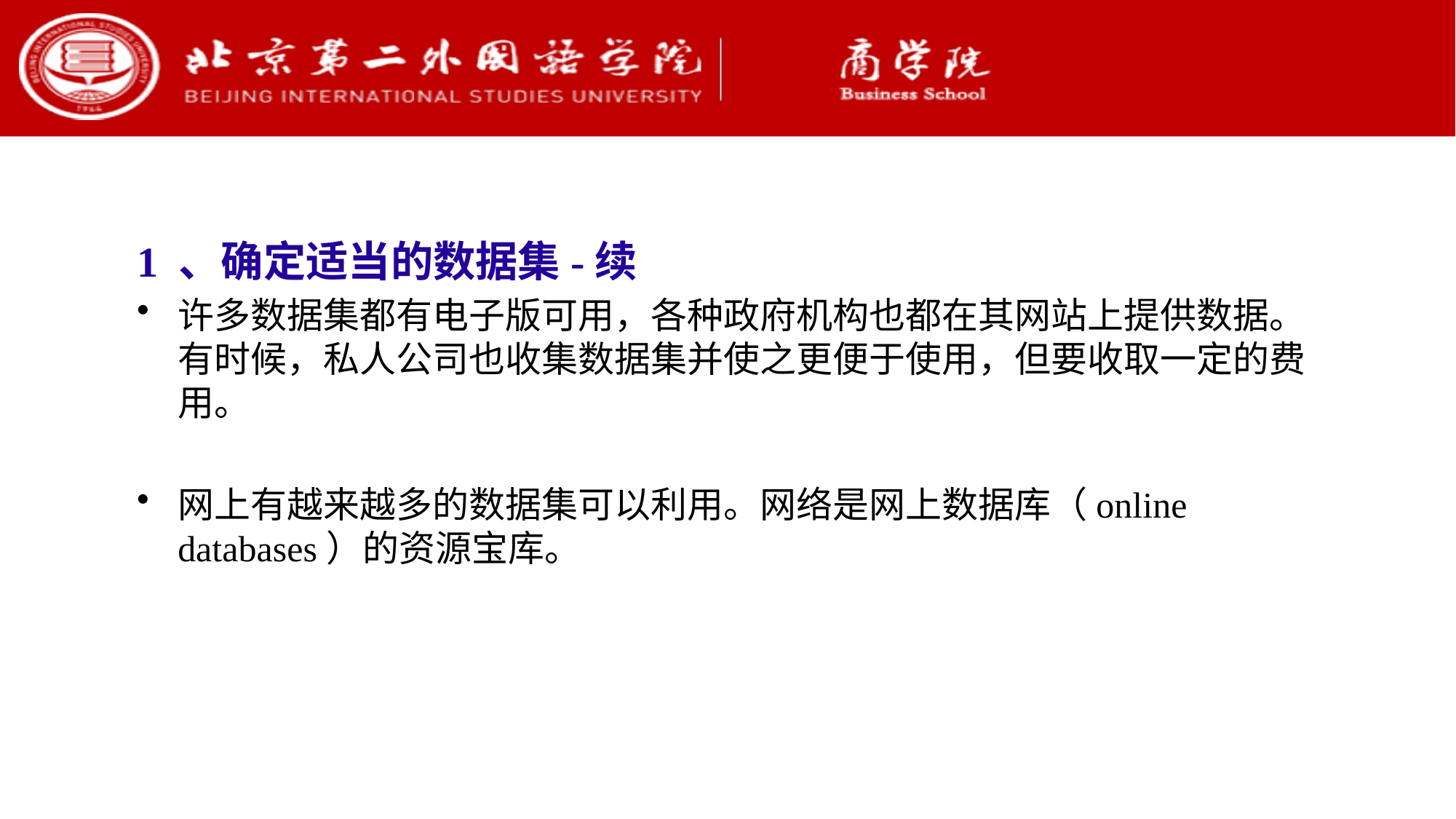

1 、确定适当的数据集-续
许多数据集都有电子版可用，各种政府机构也都在其网站上提供数据。有时候，私人公司也收集数据集并使之更便于使用，但要收取一定的费用。

网上有越来越多的数据集可以利用。网络是网上数据库（online databases）的资源宝库。